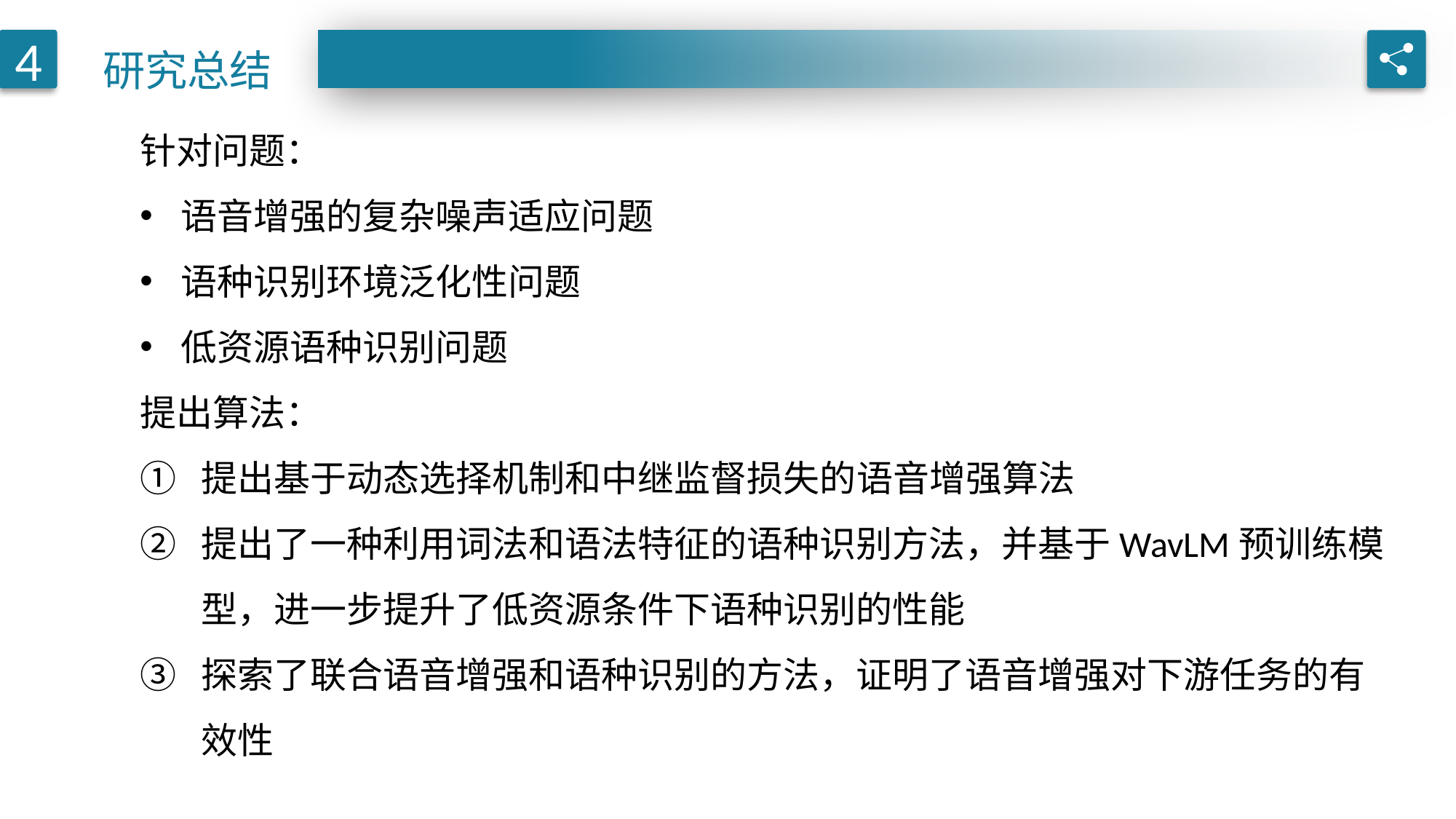

研究总结
4

针对问题：
语音增强的复杂噪声适应问题
语种识别环境泛化性问题
低资源语种识别问题
提出算法：
提出基于动态选择机制和中继监督损失的语音增强算法
提出了一种利用词法和语法特征的语种识别方法，并基于WavLM预训练模型，进一步提升了低资源条件下语种识别的性能
探索了联合语音增强和语种识别的方法，证明了语音增强对下游任务的有效性